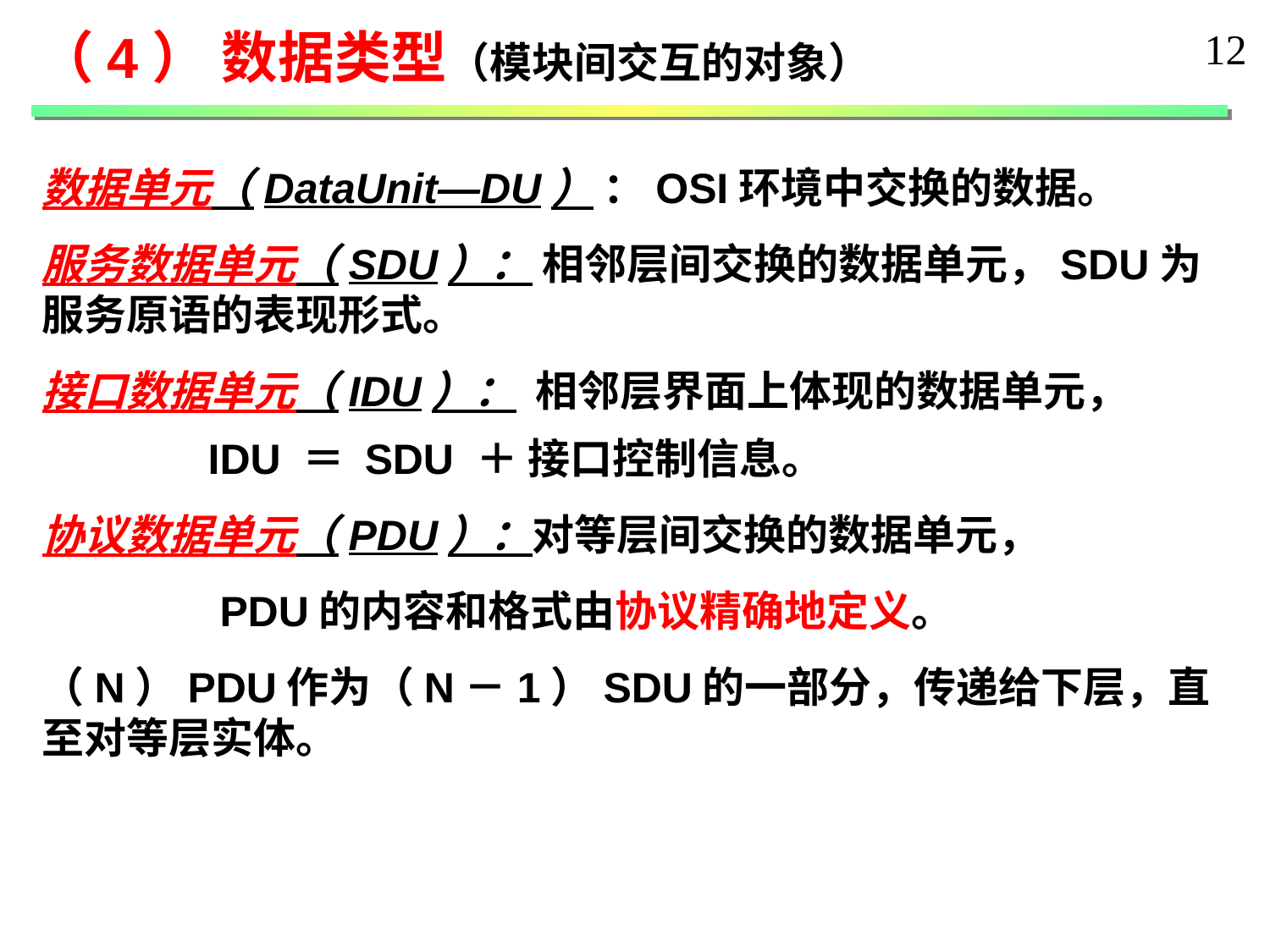

（4） 数据类型（模块间交互的对象）
12

数据单元（DataUnit—DU） ：OSI环境中交换的数据。
服务数据单元（SDU）： 相邻层间交换的数据单元，SDU为服务原语的表现形式。
接口数据单元（IDU）：  相邻层界面上体现的数据单元，
              IDU ＝ SDU ＋ 接口控制信息。
协议数据单元（PDU）：对等层间交换的数据单元，
               PDU的内容和格式由协议精确地定义。
（N）PDU作为（N－1）SDU的一部分，传递给下层，直至对等层实体。